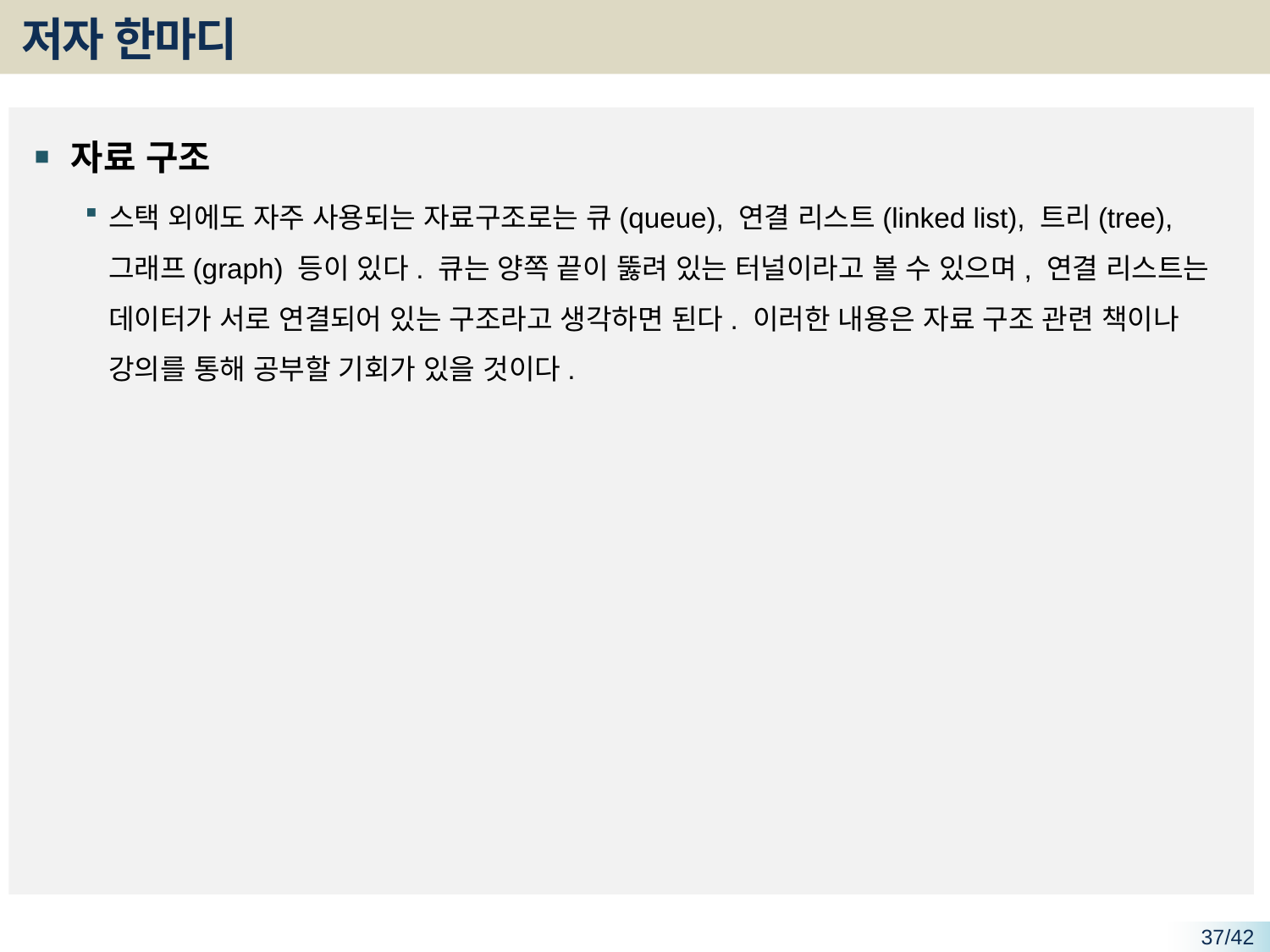

# 저자 한마디
자료 구조
스택 외에도 자주 사용되는 자료구조로는 큐(queue), 연결 리스트(linked list), 트리(tree), 그래프(graph) 등이 있다. 큐는 양쪽 끝이 뚫려 있는 터널이라고 볼 수 있으며, 연결 리스트는 데이터가 서로 연결되어 있는 구조라고 생각하면 된다. 이러한 내용은 자료 구조 관련 책이나 강의를 통해 공부할 기회가 있을 것이다.